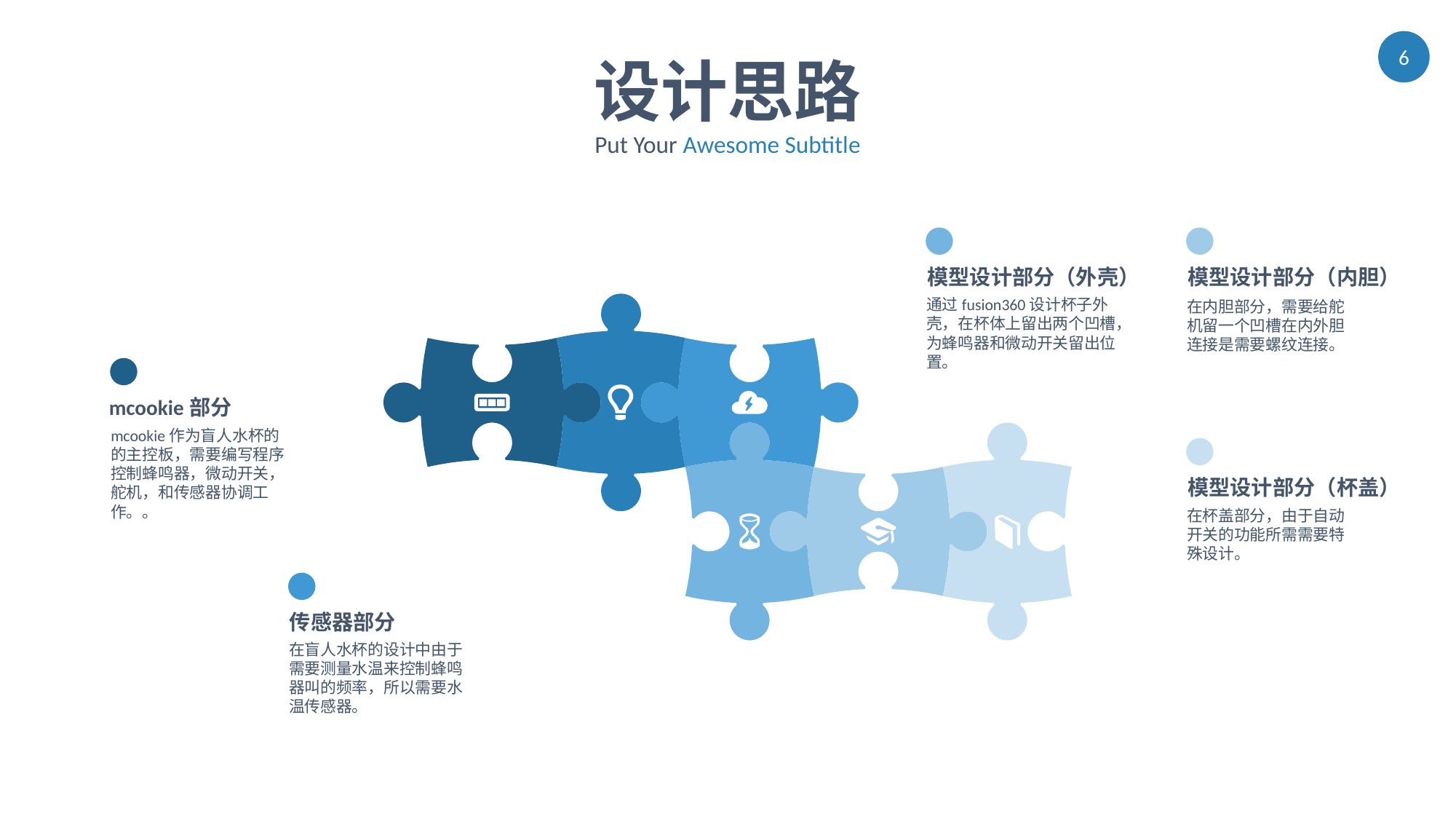

设计思路
Put Your Awesome Subtitle

模型设计部分（外壳）
模型设计部分（内胆）
通过fusion360设计杯子外壳，在杯体上留出两个凹槽，为蜂鸣器和微动开关留出位置。
在内胆部分，需要给舵机留一个凹槽在内外胆连接是需要螺纹连接。

mcookie部分

mcookie作为盲人水杯的的主控板，需要编写程序控制蜂鸣器，微动开关，舵机，和传感器协调工作。。

模型设计部分（杯盖）
在杯盖部分，由于自动开关的功能所需需要特殊设计。

传感器部分
在盲人水杯的设计中由于需要测量水温来控制蜂鸣器叫的频率，所以需要水温传感器。